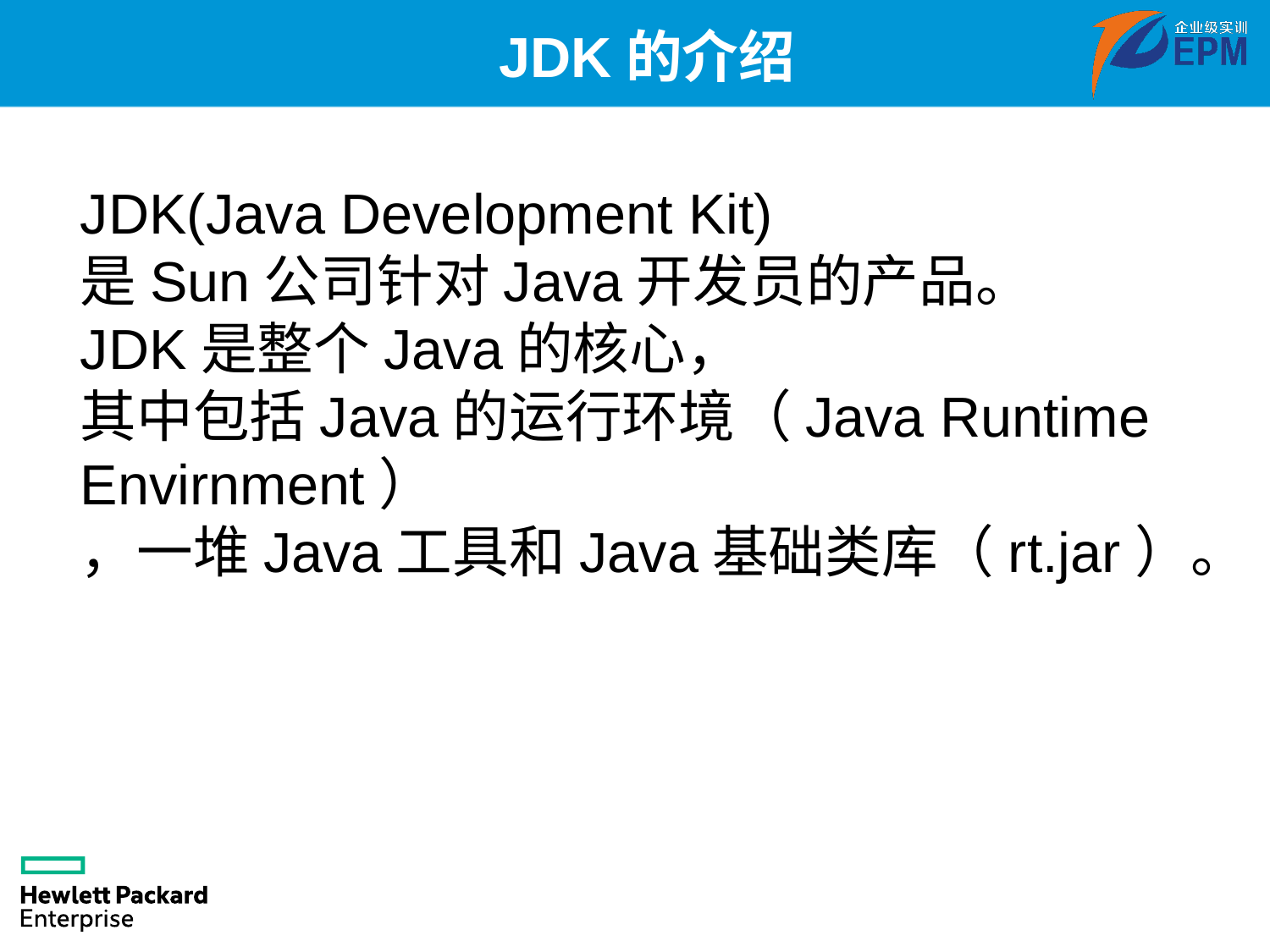

# JDK的介绍
JDK(Java Development Kit)
是Sun公司针对Java开发员的产品。
JDK是整个Java的核心，
其中包括Java的运行环境（Java Runtime Envirnment）
，一堆Java工具和Java基础类库（rt.jar）。